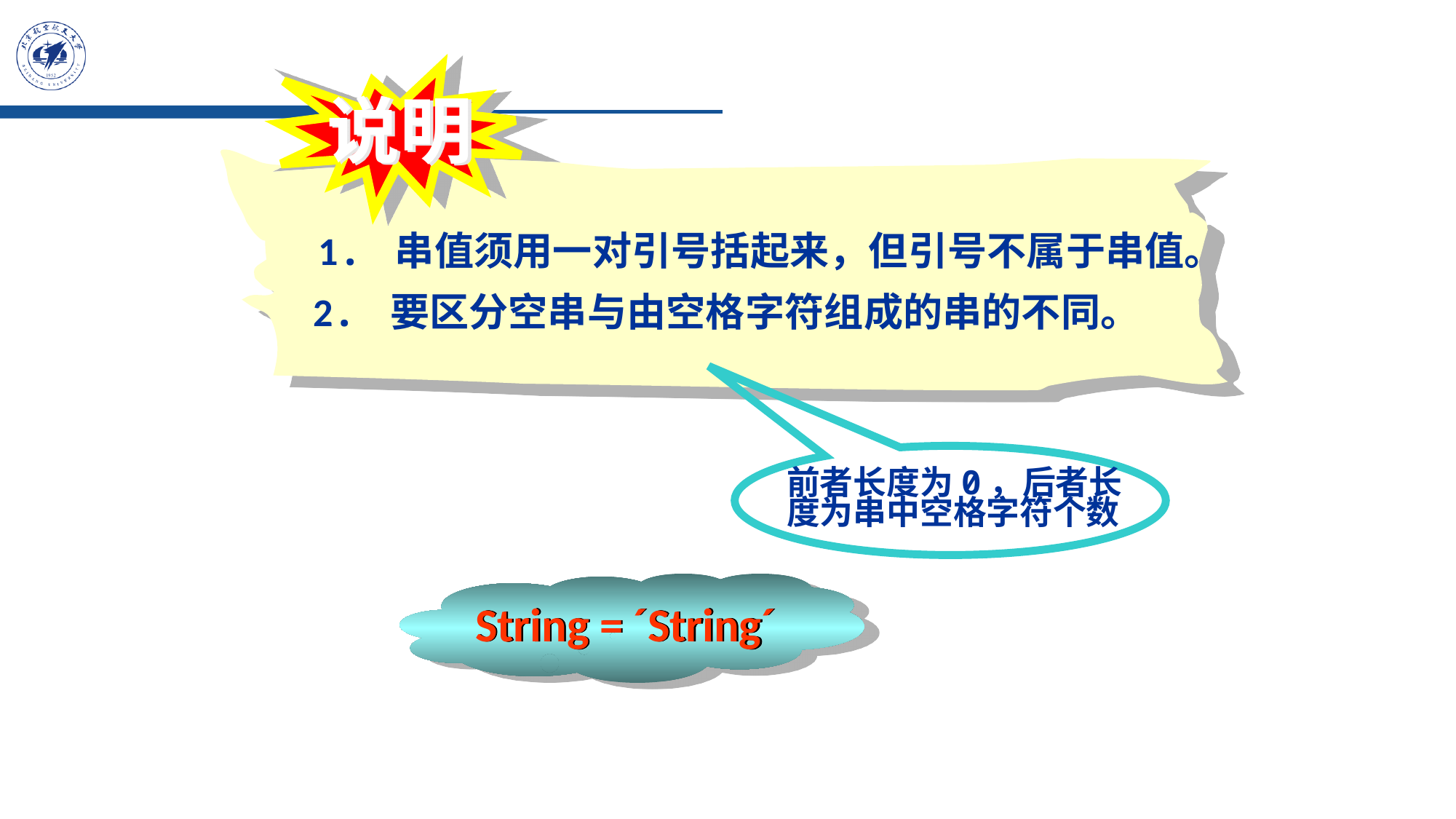

说明

  1. 串值须用一对引号括起来，但引号不属于串值。
2. 要区分空串与由空格字符组成的串的不同。

前者长度为0，后者长
度为串中空格字符个数

String = ´String´